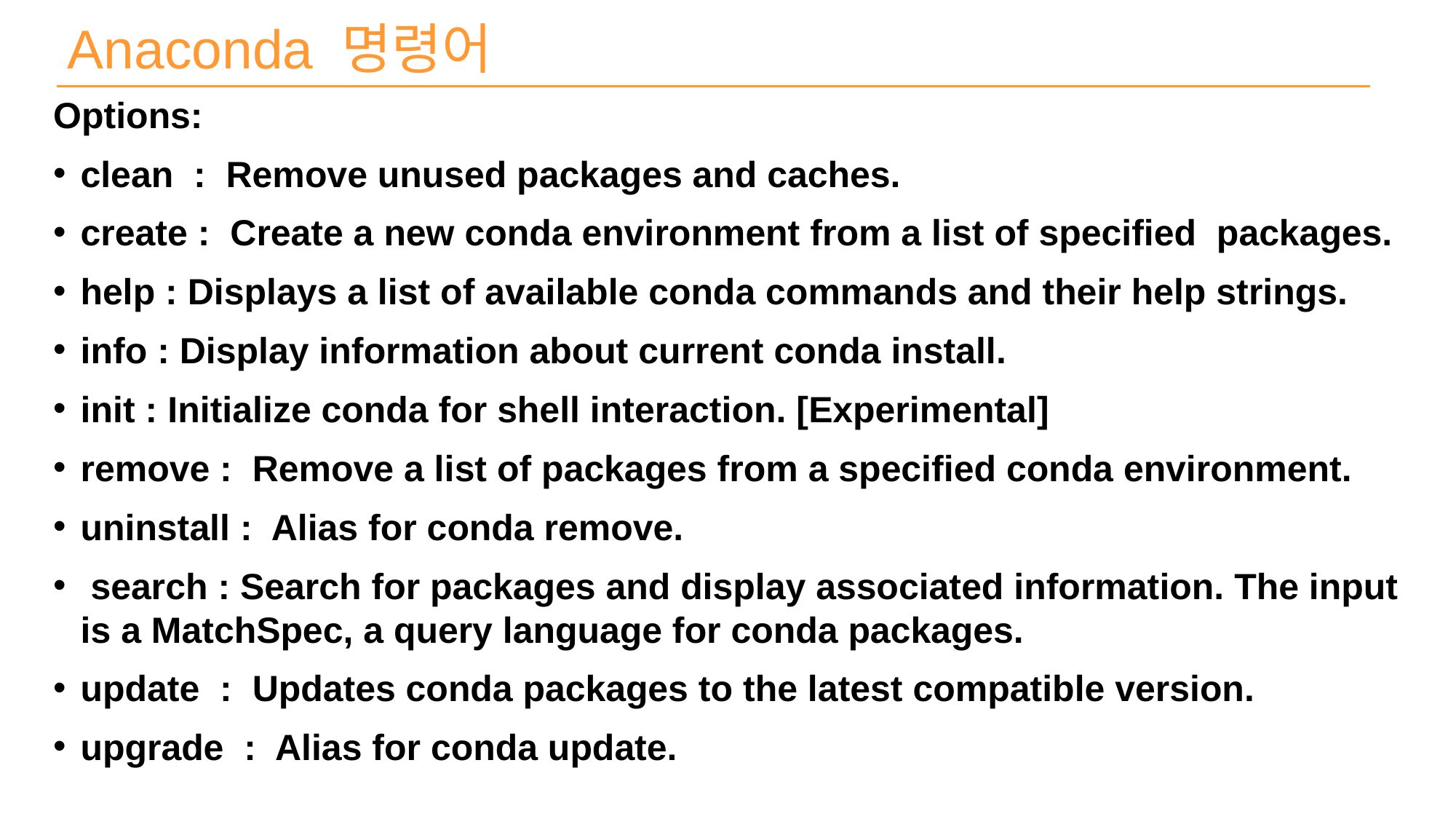

Anaconda 명령어
Options:
clean  :  Remove unused packages and caches.
create :  Create a new conda environment from a list of specified  packages.
help : Displays a list of available conda commands and their help strings.
info : Display information about current conda install.
init : Initialize conda for shell interaction. [Experimental]
remove :  Remove a list of packages from a specified conda environment.
uninstall :  Alias for conda remove.
 search : Search for packages and display associated information. The input is a MatchSpec, a query language for conda packages.
update  :  Updates conda packages to the latest compatible version.
upgrade  :  Alias for conda update.